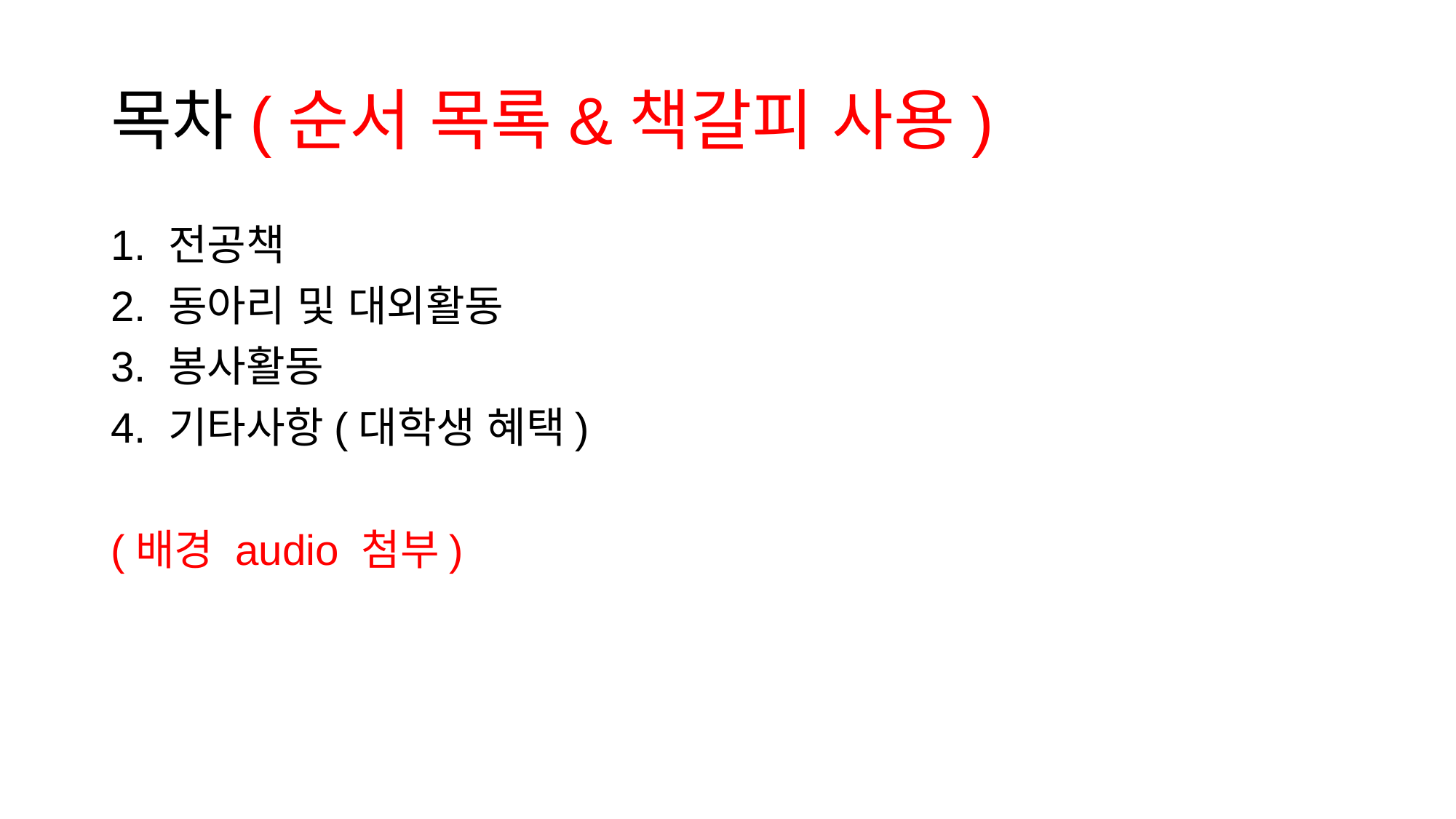

# 목차(순서 목록&책갈피 사용)
1. 전공책
2. 동아리 및 대외활동
3. 봉사활동
4. 기타사항(대학생 혜택)

(배경 audio 첨부)